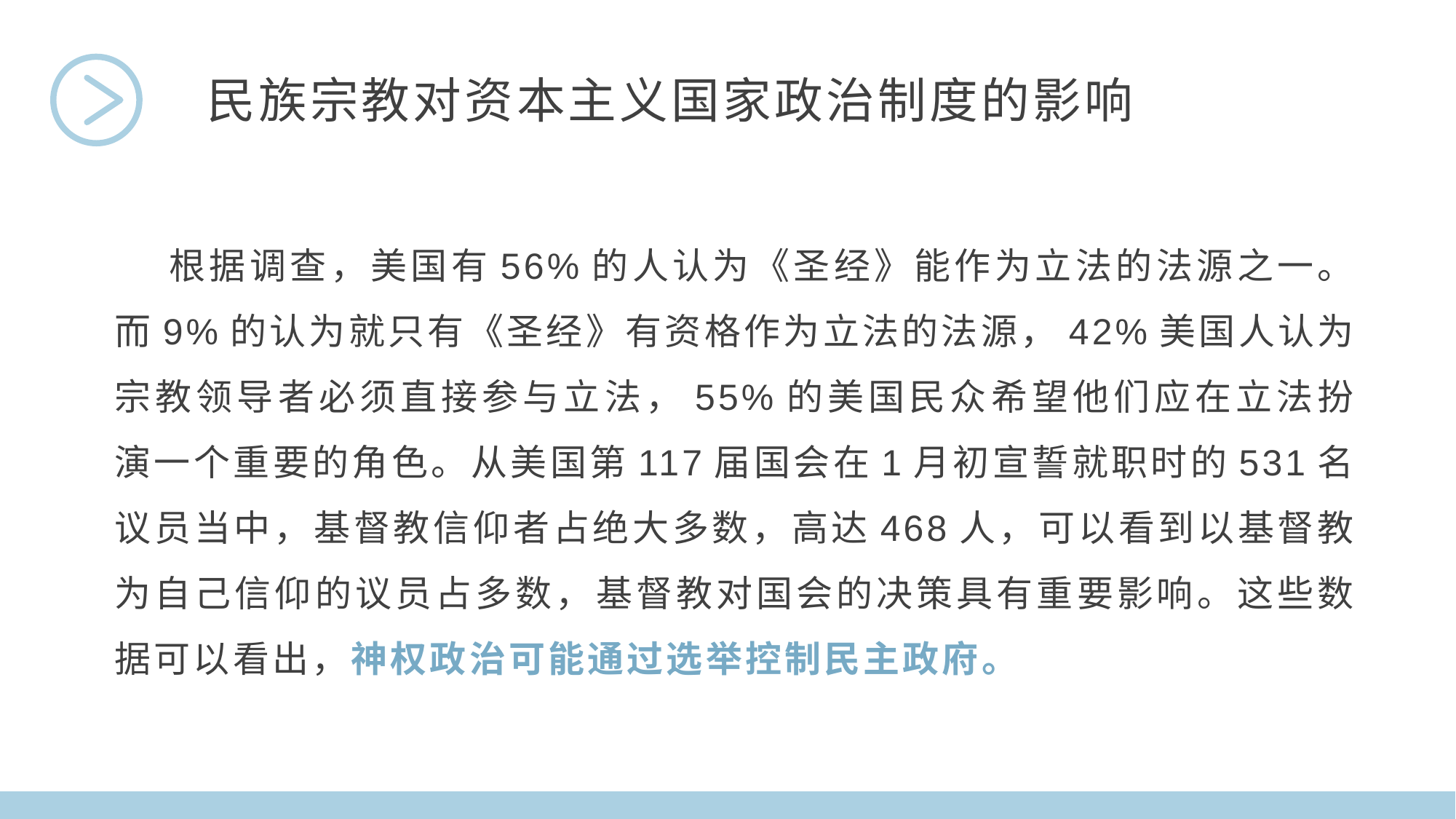

民族宗教对资本主义国家政治制度的影响
根据调查，美国有56%的人认为《圣经》能作为立法的法源之一。而9%的认为就只有《圣经》有资格作为立法的法源，42%美国人认为宗教领导者必须直接参与立法，55%的美国民众希望他们应在立法扮演一个重要的角色。从美国第117届国会在1月初宣誓就职时的531名议员当中，基督教信仰者占绝大多数，高达468人，可以看到以基督教为自己信仰的议员占多数，基督教对国会的决策具有重要影响。这些数据可以看出，神权政治可能通过选举控制民主政府。